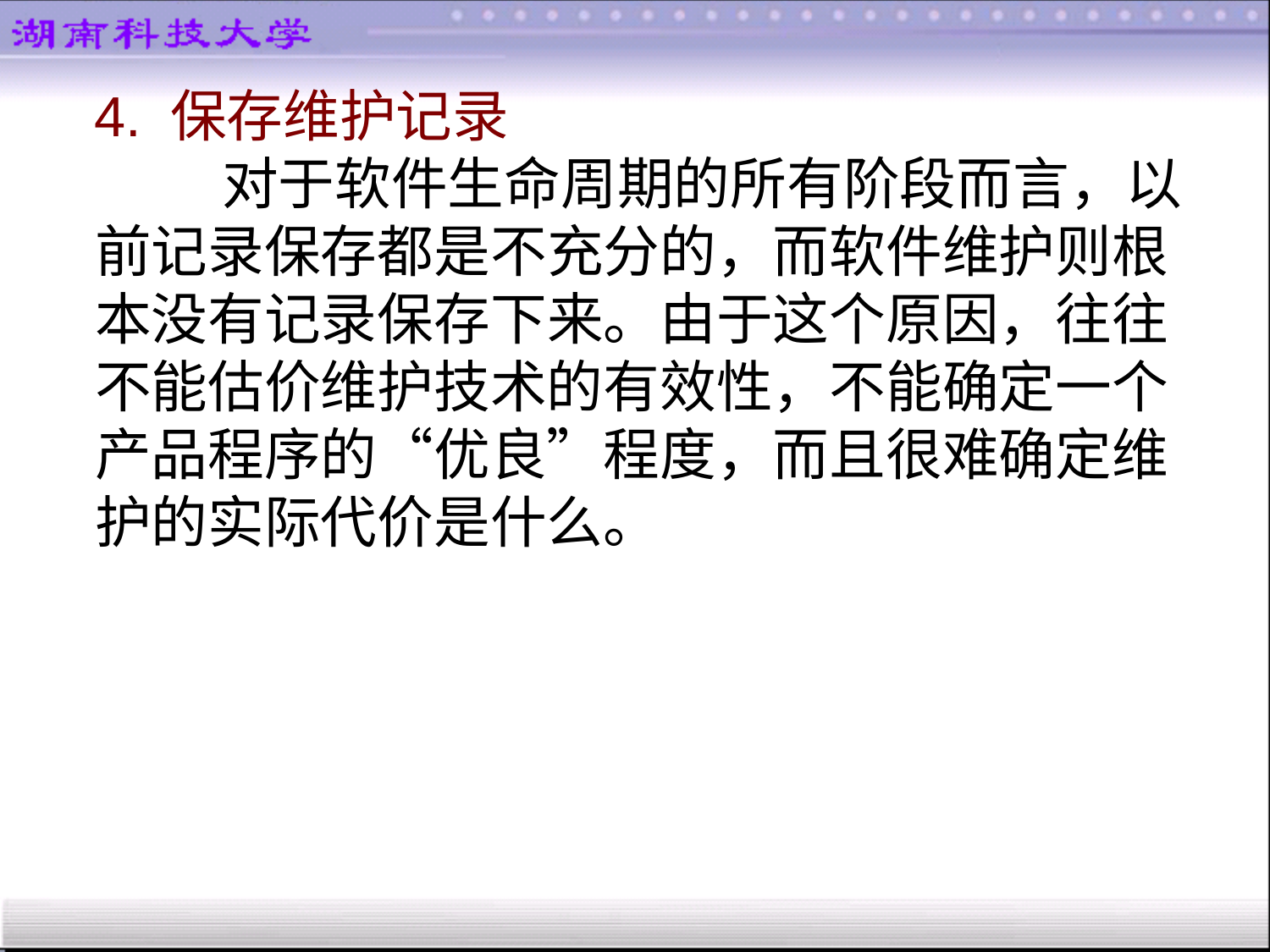

4. 保存维护记录
		对于软件生命周期的所有阶段而言，以前记录保存都是不充分的，而软件维护则根本没有记录保存下来。由于这个原因，往往不能估价维护技术的有效性，不能确定一个产品程序的“优良”程度，而且很难确定维护的实际代价是什么。